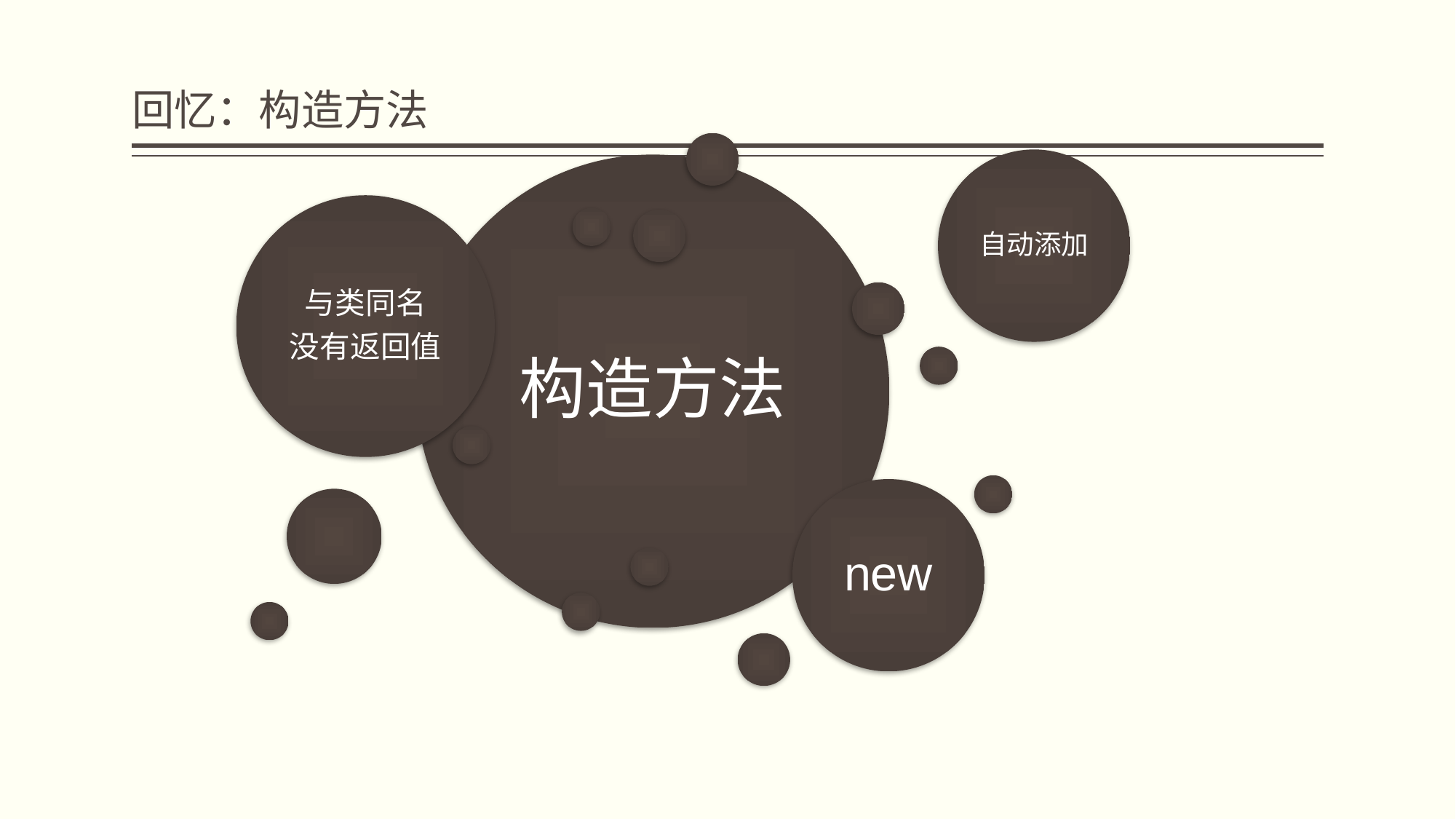

# 回忆：构造方法

自动添加
构造方法
与类同名
没有返回值

new